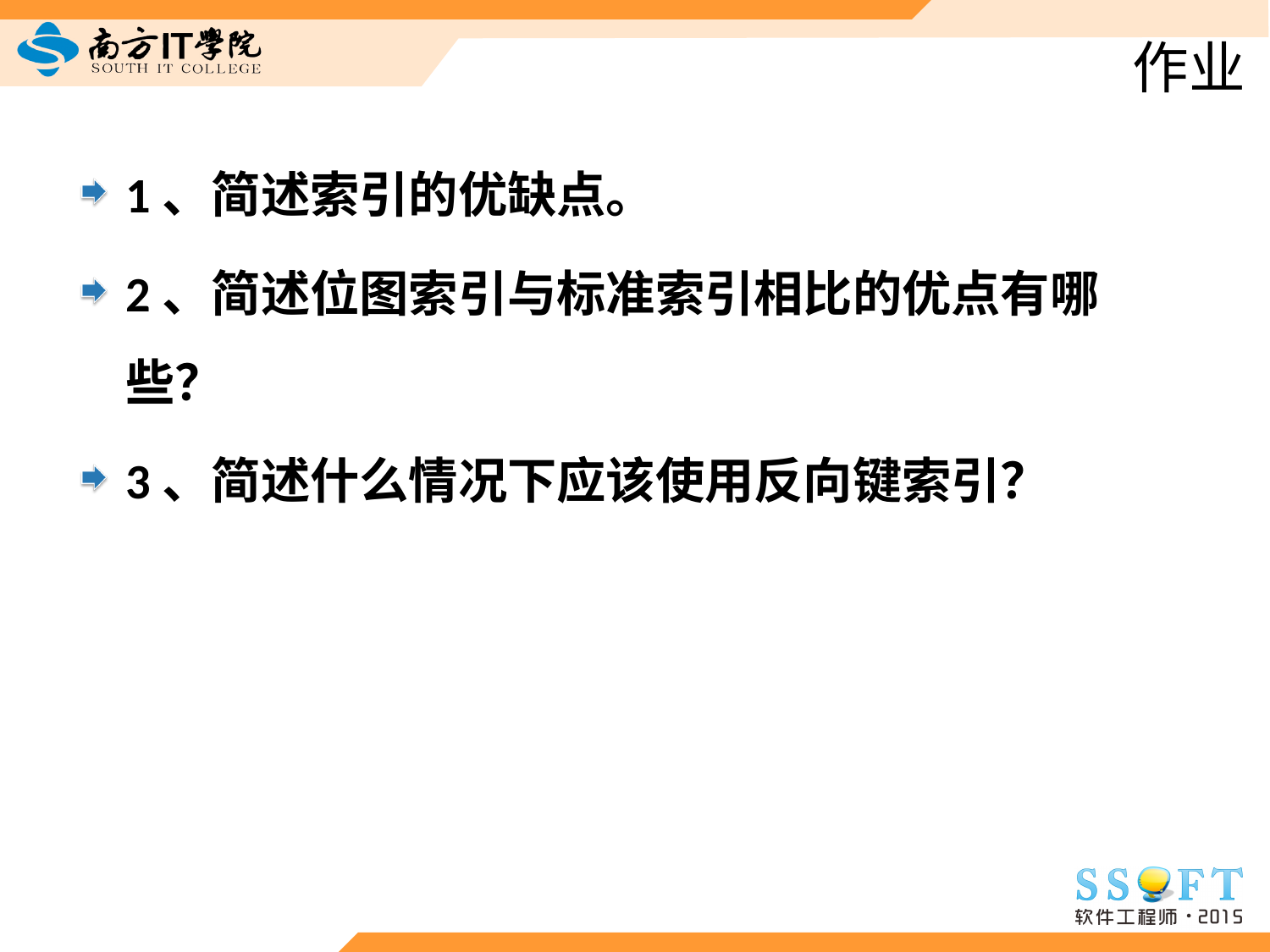

# 作业
1、简述索引的优缺点。
2、简述位图索引与标准索引相比的优点有哪些？
3、简述什么情况下应该使用反向键索引？